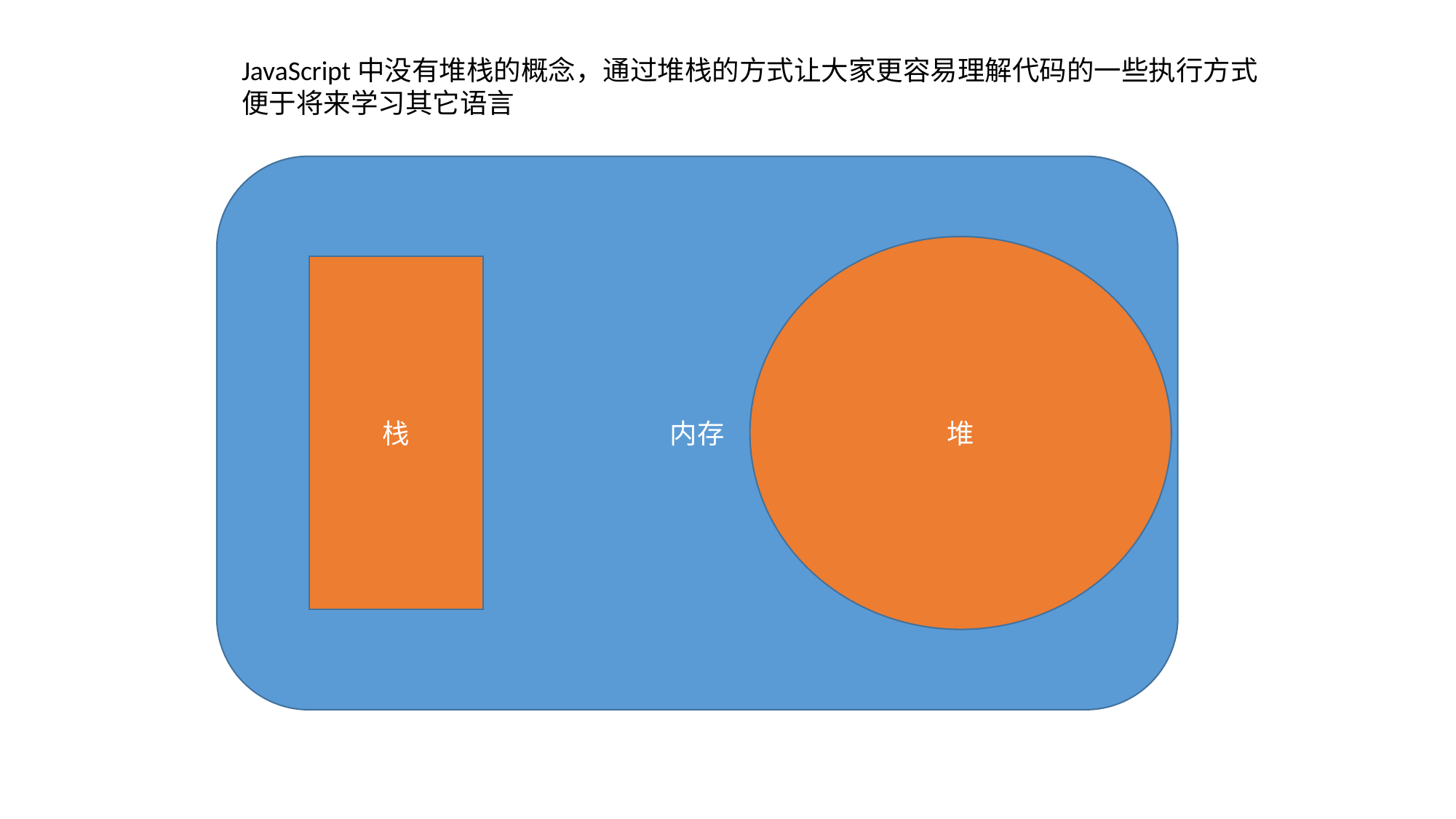

JavaScript中没有堆栈的概念，通过堆栈的方式让大家更容易理解代码的一些执行方式
便于将来学习其它语言
内存
堆
栈